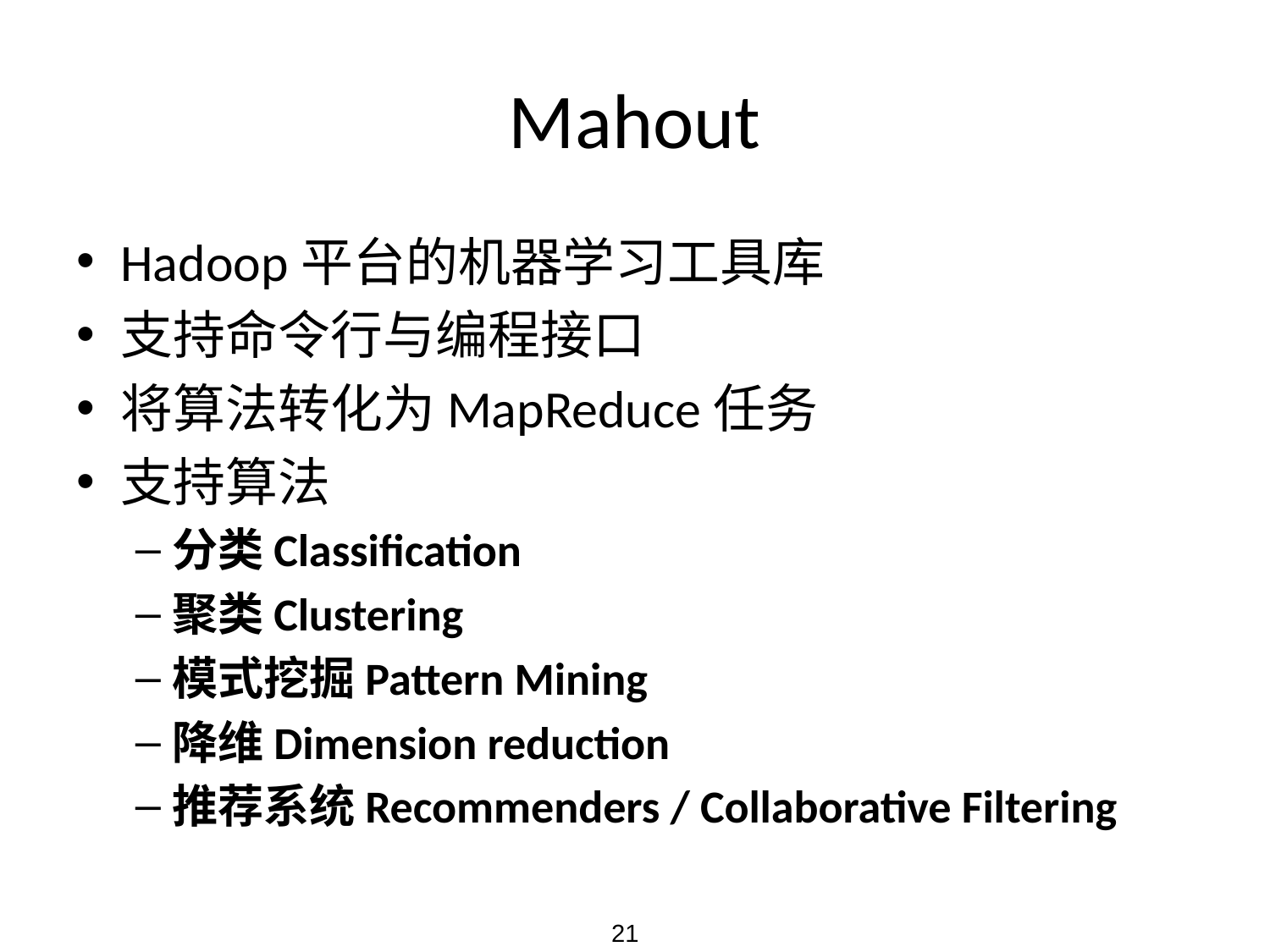

# Mahout
Hadoop平台的机器学习工具库
支持命令行与编程接口
将算法转化为MapReduce任务
支持算法
分类Classification
聚类Clustering
模式挖掘Pattern Mining
降维Dimension reduction
推荐系统Recommenders / Collaborative Filtering